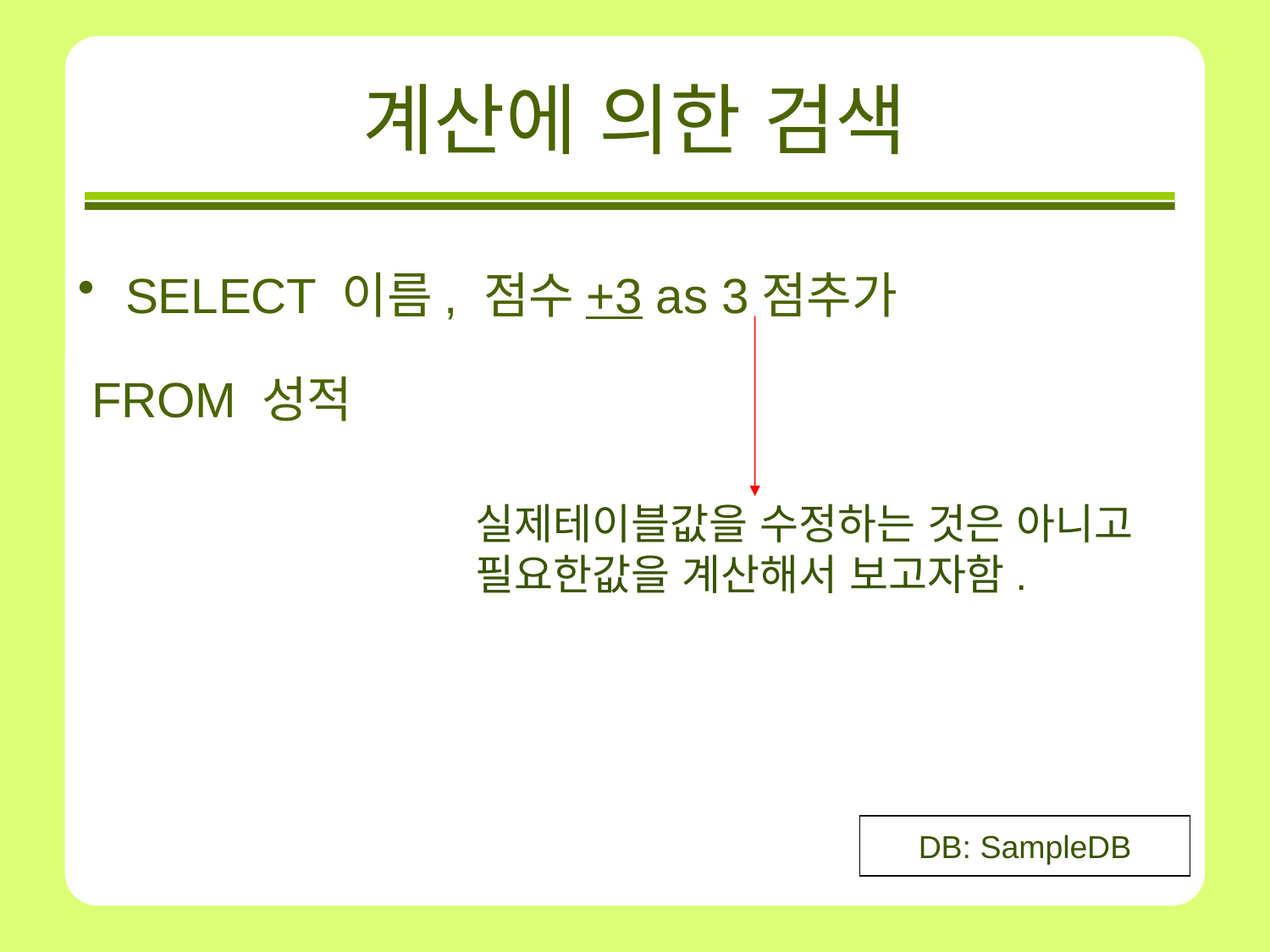

# 계산에 의한 검색
SELECT 이름, 점수+3 as 3점추가
 FROM 성적

실제테이블값을 수정하는 것은 아니고
필요한값을 계산해서 보고자함.
DB: SampleDB